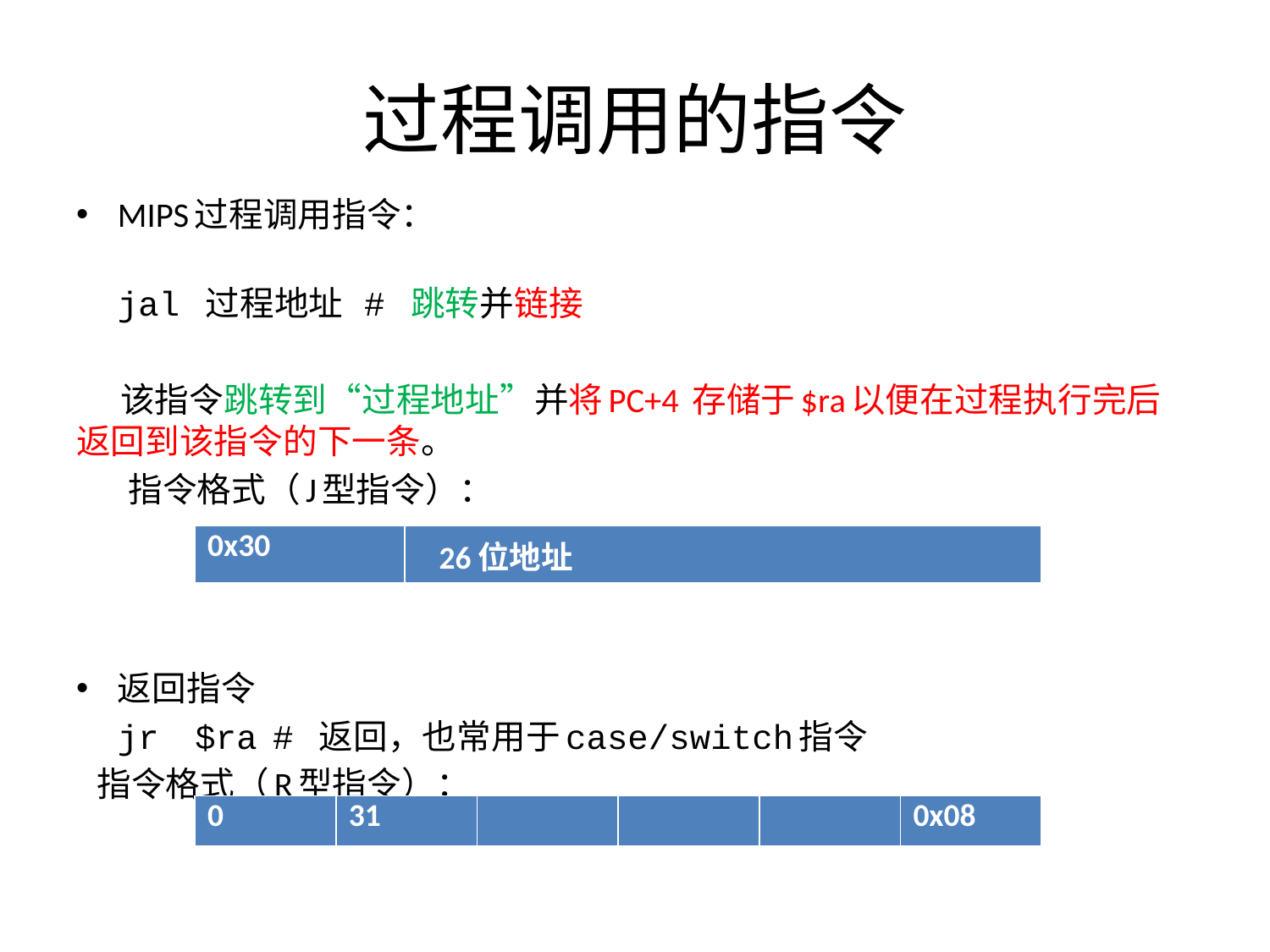

# 过程调用的指令
MIPS过程调用指令：
  jal 过程地址  # 跳转并链接

     该指令跳转到“过程地址”并将PC+4 存储于$ra以便在过程执行完后返回到该指令的下一条。
      指令格式（J型指令）：

返回指令
		jr	$ra	# 返回，也常用于case/switch指令
  指令格式（R型指令）：

| 0x30 | 26位地址 |
| --- | --- |
| 0 | 31 |  |  |  | 0x08 |
| --- | --- | --- | --- | --- | --- |